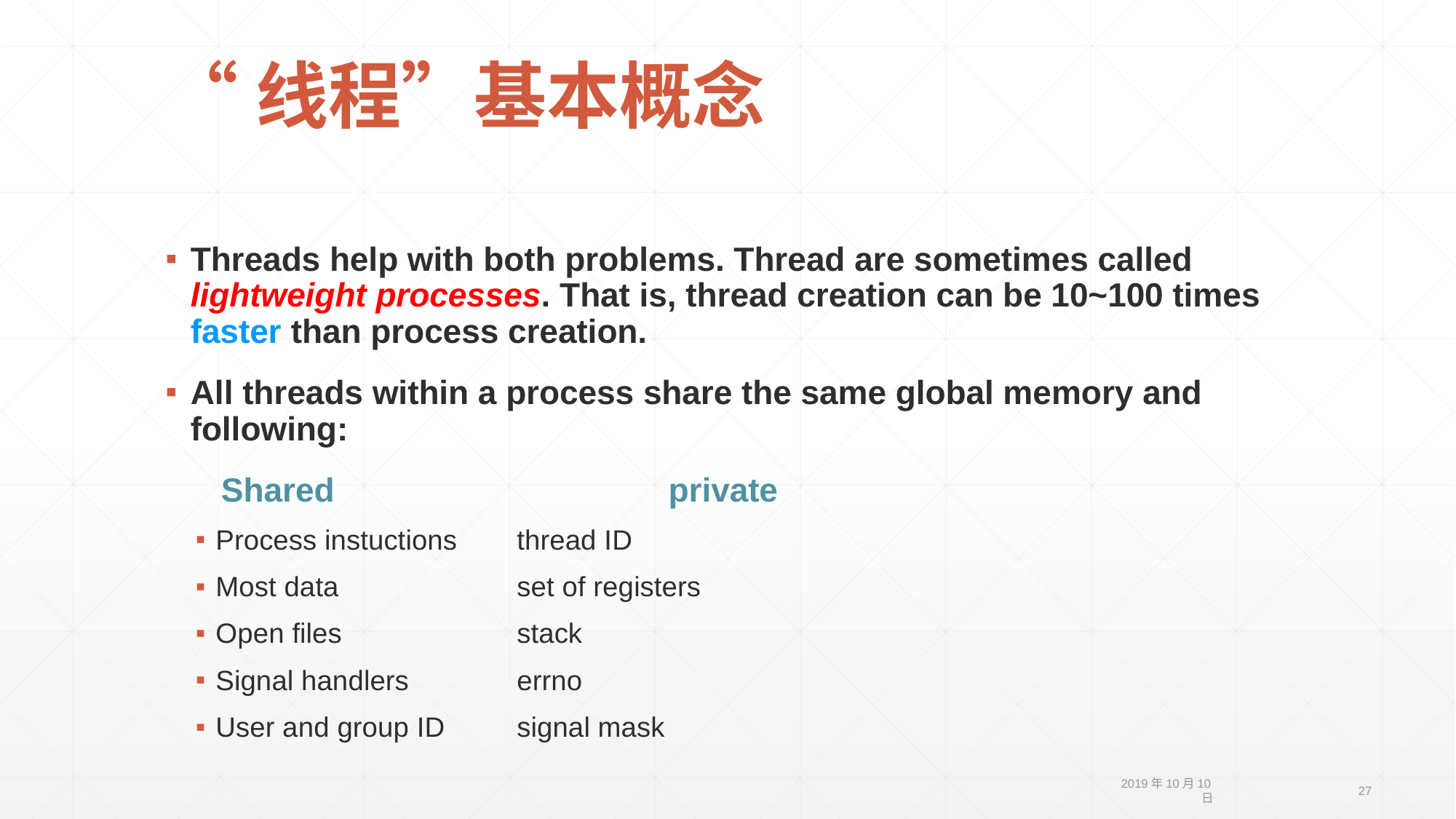

# “线程”基本概念
Threads help with both problems. Thread are sometimes called lightweight processes. That is, thread creation can be 10~100 times faster than process creation.
All threads within a process share the same global memory and following:
      Shared                                    private
Process instuctions	thread ID
Most data			set of registers
Open files			stack
Signal handlers		errno
User and group ID		signal mask
2019年10月10日
27